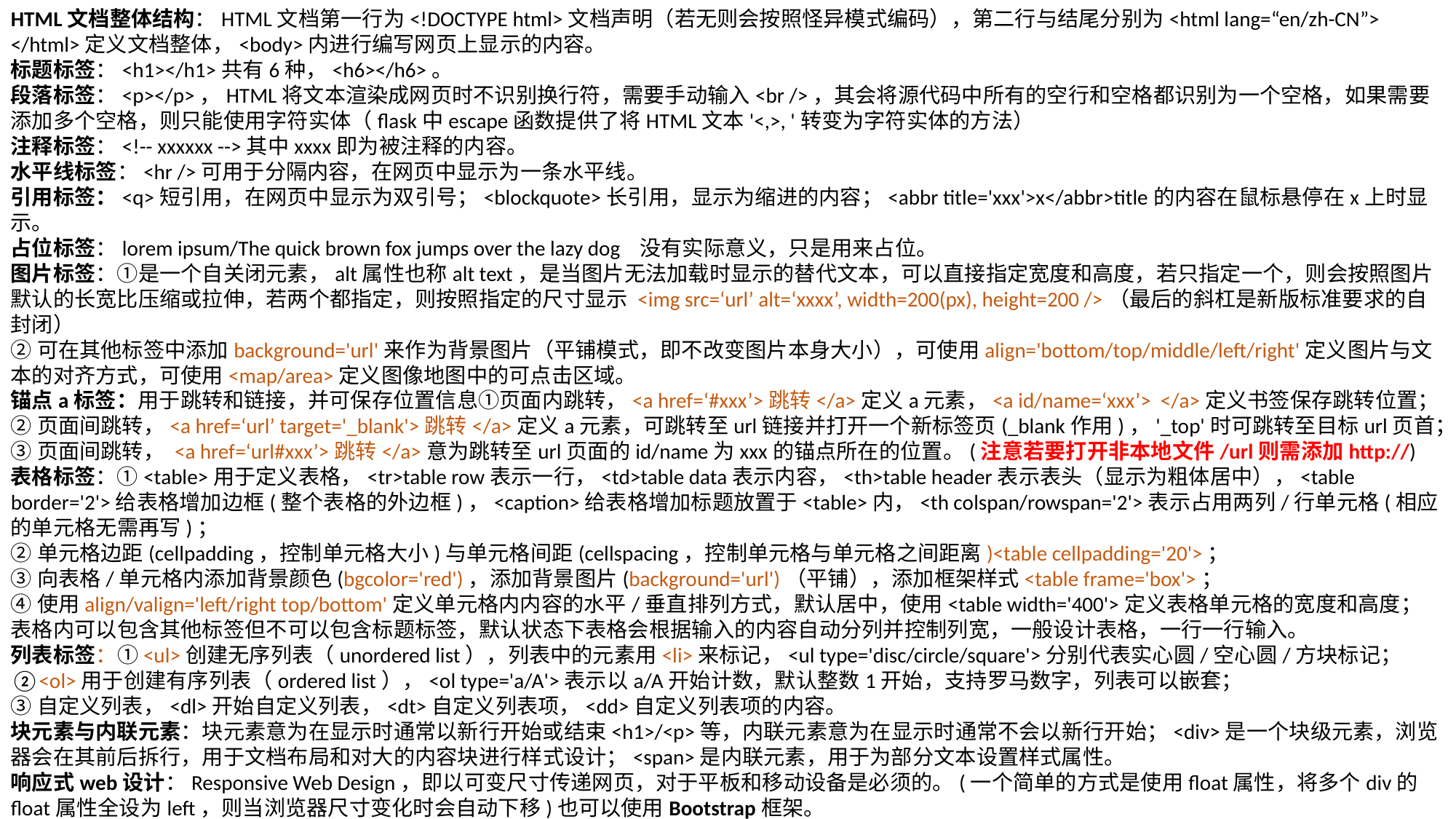

HTML文档整体结构：HTML文档第一行为<!DOCTYPE html>文档声明（若无则会按照怪异模式编码），第二行与结尾分别为<html lang=“en/zh-CN”> </html>定义文档整体，<body>内进行编写网页上显示的内容。
标题标签：<h1></h1>共有6种，<h6></h6>。
段落标签：<p></p>，HTML将文本渲染成网页时不识别换行符，需要手动输入<br />，其会将源代码中所有的空行和空格都识别为一个空格，如果需要添加多个空格，则只能使用字符实体（flask中escape函数提供了将HTML文本'<,>, '转变为字符实体的方法）
注释标签：<!-- xxxxxx -->其中xxxx即为被注释的内容。
水平线标签：<hr />可用于分隔内容，在网页中显示为一条水平线。
引用标签：<q>短引用，在网页中显示为双引号；<blockquote>长引用，显示为缩进的内容；<abbr title='xxx'>x</abbr>title的内容在鼠标悬停在x上时显示。
占位标签：lorem ipsum/The quick brown fox jumps over the lazy dog   没有实际意义，只是用来占位。
图片标签：①是一个自关闭元素，alt属性也称alt text，是当图片无法加载时显示的替代文本，可以直接指定宽度和高度，若只指定一个，则会按照图片默认的长宽比压缩或拉伸，若两个都指定，则按照指定的尺寸显示 <img src=‘url’ alt=‘xxxx’, width=200(px), height=200 />（最后的斜杠是新版标准要求的自封闭）
②可在其他标签中添加background='url'来作为背景图片（平铺模式，即不改变图片本身大小），可使用align='bottom/top/middle/left/right'定义图片与文本的对齐方式，可使用<map/area>定义图像地图中的可点击区域。
锚点a标签：用于跳转和链接，并可保存位置信息①页面内跳转，<a href=‘#xxx’>跳转</a>定义a元素，<a id/name=‘xxx’>  </a>定义书签保存跳转位置；
②页面间跳转，<a href=‘url’ target='_blank'>跳转</a>定义a元素，可跳转至url链接并打开一个新标签页(_blank作用)，'_top'时可跳转至目标url页首；
③页面间跳转， <a href=‘url#xxx’>跳转</a>意为跳转至url页面的id/name为xxx的锚点所在的位置。(注意若要打开非本地文件/url则需添加http://)
表格标签：①<table>用于定义表格，<tr>table row表示一行，<td>table data表示内容，<th>table header表示表头（显示为粗体居中），<table border='2'>给表格增加边框(整个表格的外边框)，<caption>给表格增加标题放置于<table>内，<th colspan/rowspan='2'>表示占用两列/行单元格(相应的单元格无需再写)；
②单元格边距(cellpadding，控制单元格大小)与单元格间距(cellspacing，控制单元格与单元格之间距离)<table cellpadding='20'>；
③向表格/单元格内添加背景颜色(bgcolor='red')，添加背景图片(background='url')（平铺），添加框架样式<table frame='box'>；
④使用align/valign='left/right top/bottom'定义单元格内内容的水平/垂直排列方式，默认居中，使用<table width='400'>定义表格单元格的宽度和高度；
表格内可以包含其他标签但不可以包含标题标签，默认状态下表格会根据输入的内容自动分列并控制列宽，一般设计表格，一行一行输入。
列表标签：①<ul>创建无序列表（unordered list），列表中的元素用<li>来标记，<ul type='disc/circle/square'>分别代表实心圆/空心圆/方块标记；
②<ol>用于创建有序列表（ordered list），<ol type='a/A'>表示以a/A开始计数，默认整数1开始，支持罗马数字，列表可以嵌套；
③自定义列表，<dl>开始自定义列表，<dt>自定义列表项，<dd>自定义列表项的内容。
块元素与内联元素：块元素意为在显示时通常以新行开始或结束<h1>/<p>等，内联元素意为在显示时通常不会以新行开始；<div>是一个块级元素，浏览器会在其前后拆行，用于文档布局和对大的内容块进行样式设计；<span>是内联元素，用于为部分文本设置样式属性。
响应式web设计：Responsive Web Design，即以可变尺寸传递网页，对于平板和移动设备是必须的。(一个简单的方式是使用float属性，将多个div的float属性全设为left，则当浏览器尺寸变化时会自动下移)也可以使用Bootstrap框架。
框架标签：<frameset cols/rows='20%, 40%, 40%'>表示将页面竖直/水平分为3部分，在其下使用框架标签<frame src='url.html'>使用其他html文件组成这个页面，若下属的框架有可见边框，则用户可以拖动，<frame noresize="noresize">可以禁止拖动。